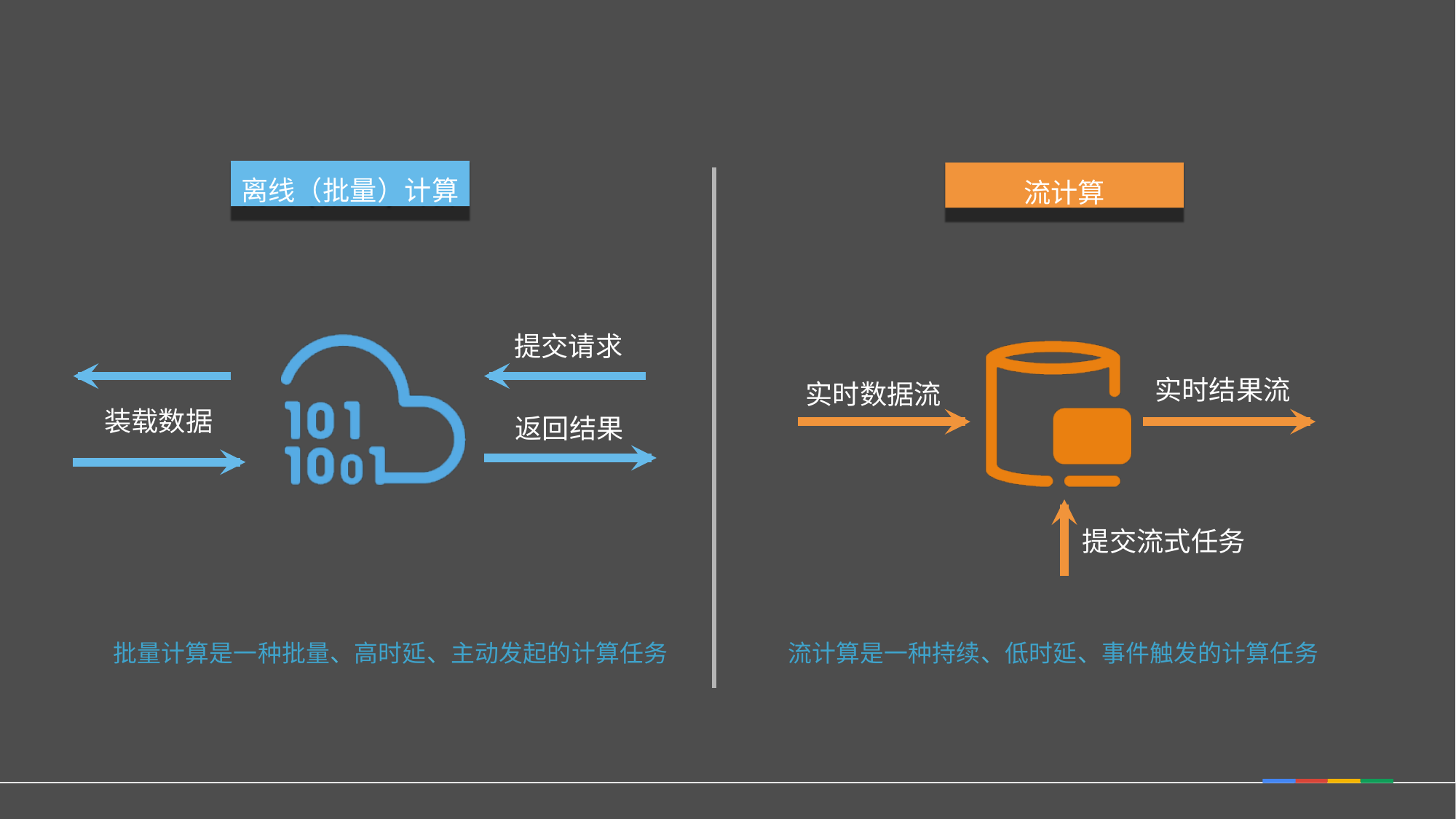

离线（批量）计算

流计算

提交请求

实时结果流
实时数据流

装载数据

返回结果

提交流式任务
批量计算是一种批量、高时延、主动发起的计算任务
流计算是一种持续、低时延、事件触发的计算任务